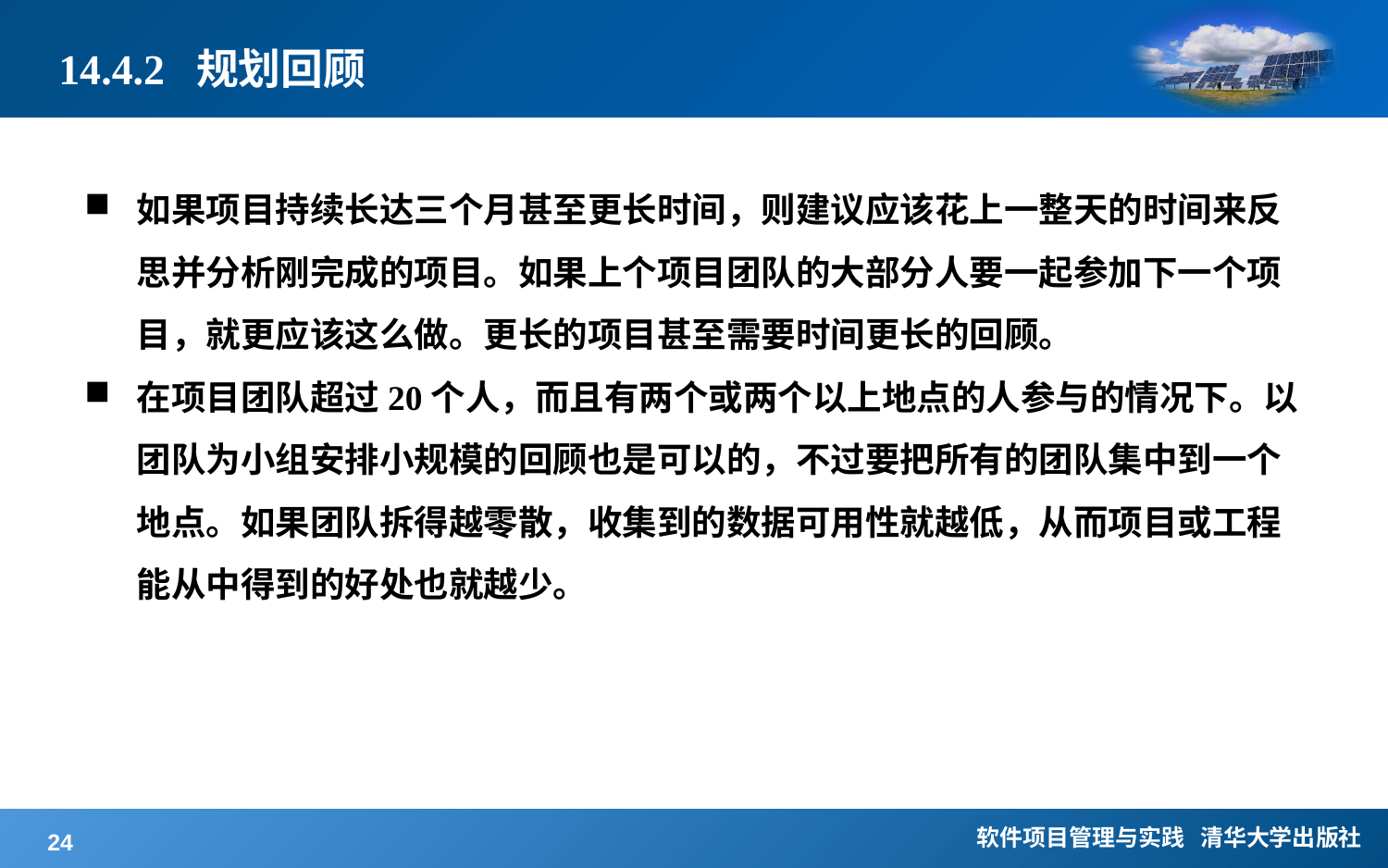

# 14.4.2  规划回顾
如果项目持续长达三个月甚至更长时间，则建议应该花上一整天的时间来反思并分析刚完成的项目。如果上个项目团队的大部分人要一起参加下一个项目，就更应该这么做。更长的项目甚至需要时间更长的回顾。
在项目团队超过20个人，而且有两个或两个以上地点的人参与的情况下。以团队为小组安排小规模的回顾也是可以的，不过要把所有的团队集中到一个地点。如果团队拆得越零散，收集到的数据可用性就越低，从而项目或工程能从中得到的好处也就越少。